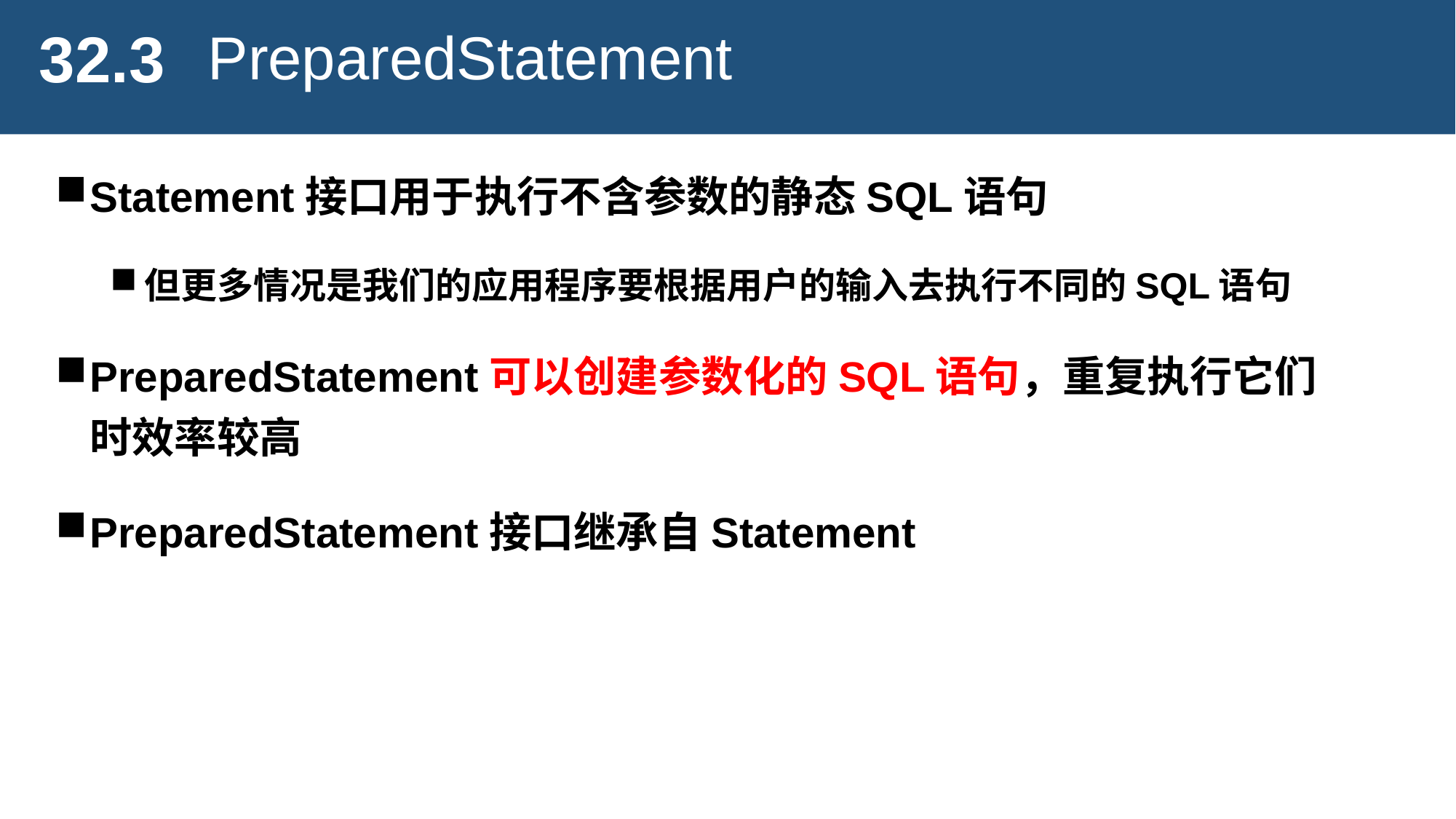

32.3
PreparedStatement
Statement接口用于执行不含参数的静态SQL语句
但更多情况是我们的应用程序要根据用户的输入去执行不同的SQL语句
PreparedStatement可以创建参数化的SQL语句，重复执行它们时效率较高
PreparedStatement接口继承自Statement